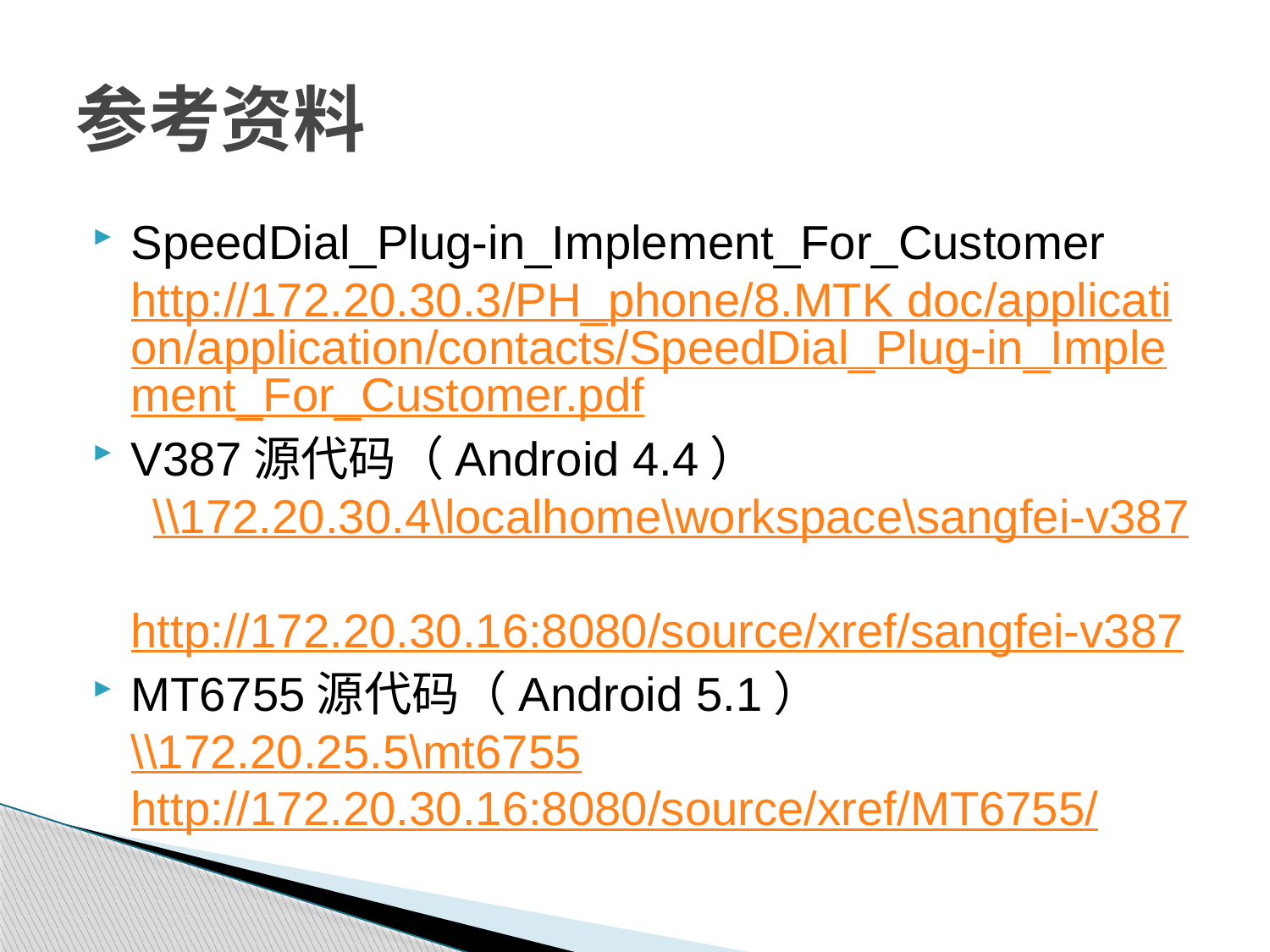

# 参考资料
SpeedDial_Plug-in_Implement_For_Customer
http://172.20.30.3/PH_phone/8.MTK doc/application/application/contacts/SpeedDial_Plug-in_Implement_For_Customer.pdf
V387源代码（Android 4.4）
 \\172.20.30.4\localhome\workspace\sangfei-v387
 http://172.20.30.16:8080/source/xref/sangfei-v387
MT6755源代码（Android 5.1）
\\172.20.25.5\mt6755
http://172.20.30.16:8080/source/xref/MT6755/